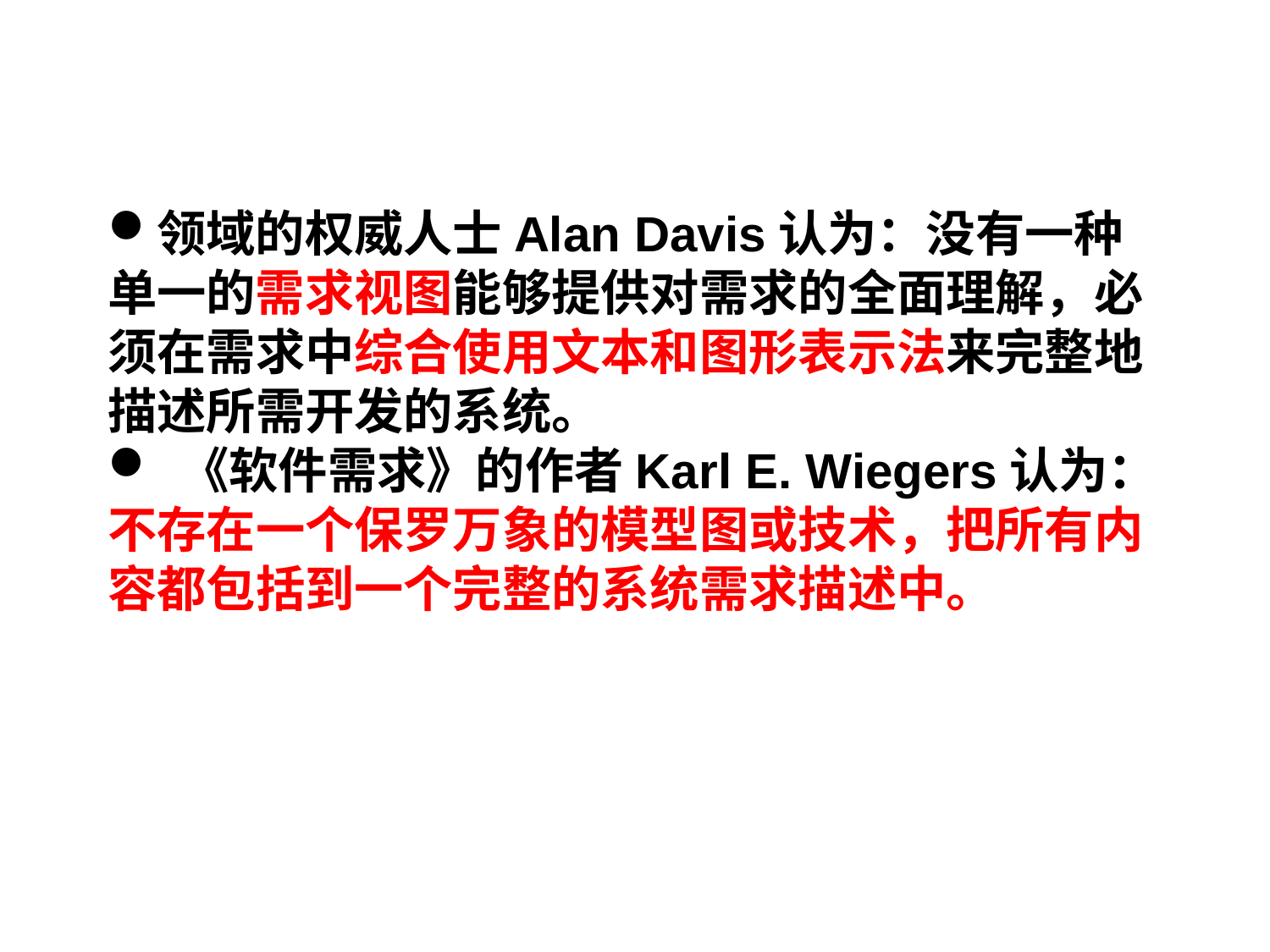

领域的权威人士Alan Davis认为：没有一种单一的需求视图能够提供对需求的全面理解，必须在需求中综合使用文本和图形表示法来完整地描述所需开发的系统。
 《软件需求》的作者Karl E. Wiegers认为：不存在一个保罗万象的模型图或技术，把所有内容都包括到一个完整的系统需求描述中。